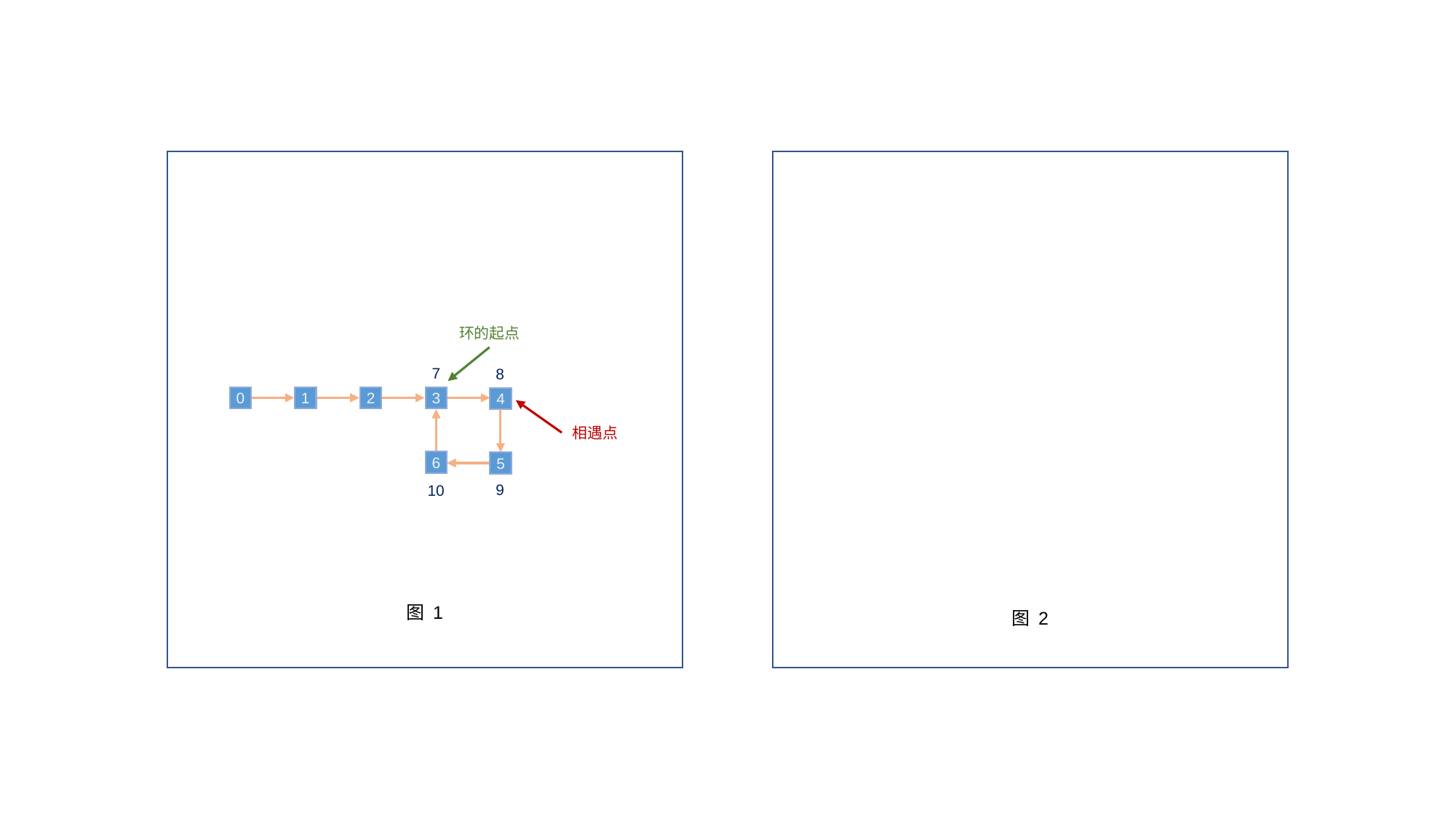

环的起点
7
8
0
1
2
3
4
相遇点
6
5
9
10
图 1

图 2